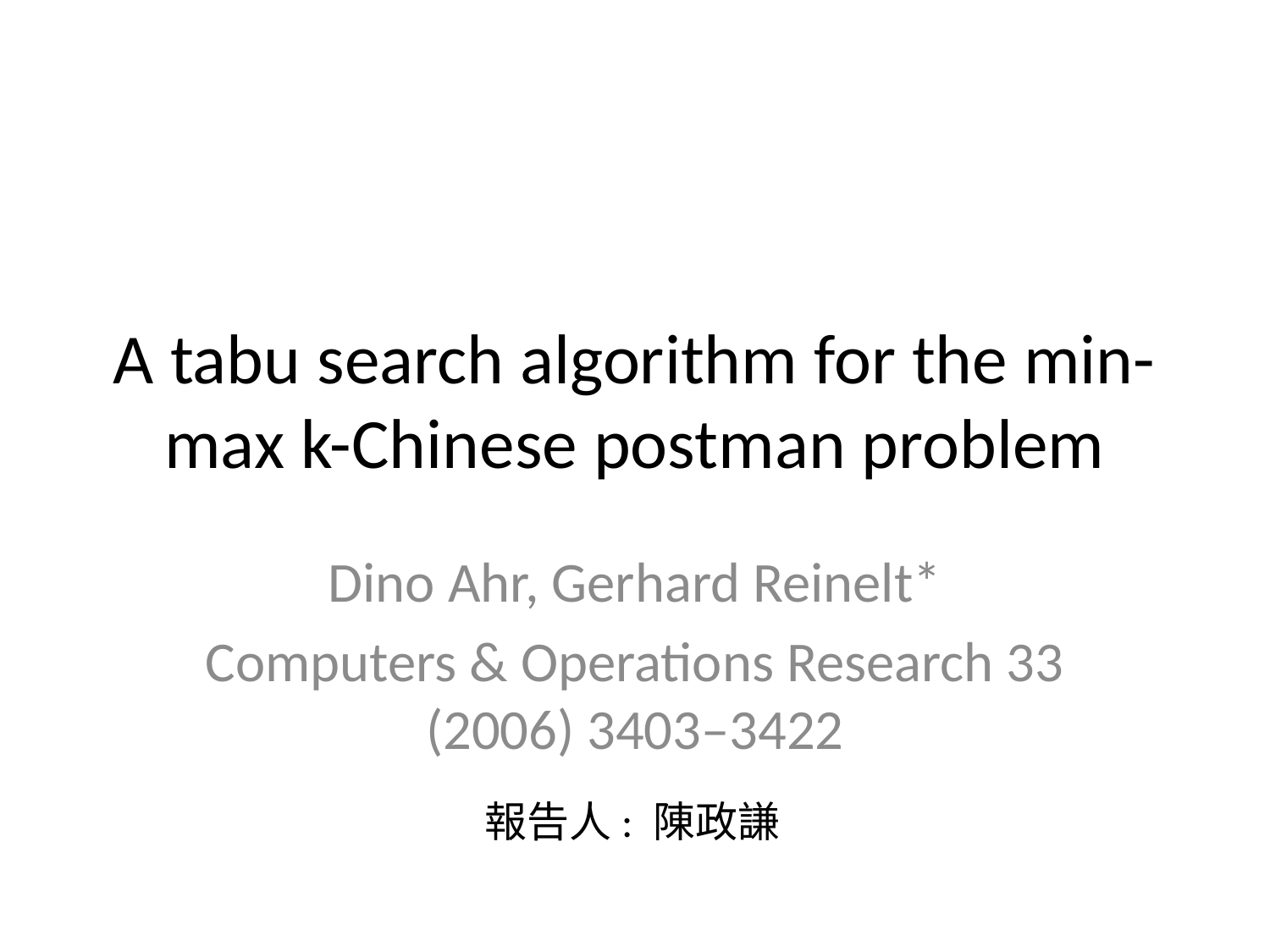

# A tabu search algorithm for the min-max k-Chinese postman problem
Dino Ahr, Gerhard Reinelt*
Computers & Operations Research 33 (2006) 3403–3422
報告人: 陳政謙